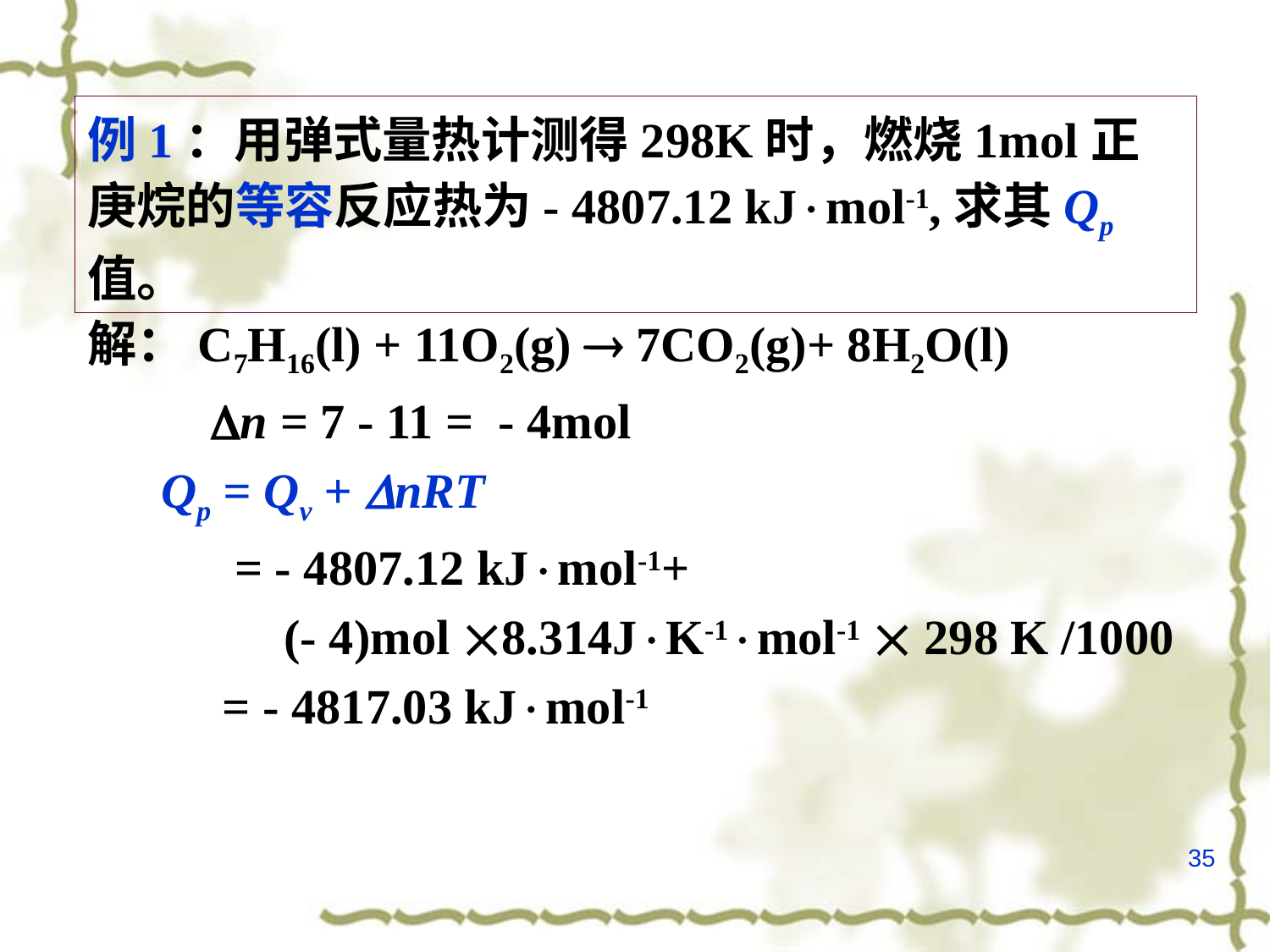

例1：用弹式量热计测得298K时，燃烧1mol正庚烷的等容反应热为- 4807.12 kJ⋅mol-1,求其Qp值。
解：C7H16(l) + 11O2(g) → 7CO2(g)+ 8H2O(l)
          Δn = 7 - 11 =  - 4mol
      Qp = Qv + ΔnRT
            = - 4807.12 kJ⋅mol-1+
                (- 4)mol ×8.314J⋅K-1⋅mol-1 × 298 K /1000
           = - 4817.03 kJ⋅mol-1
35